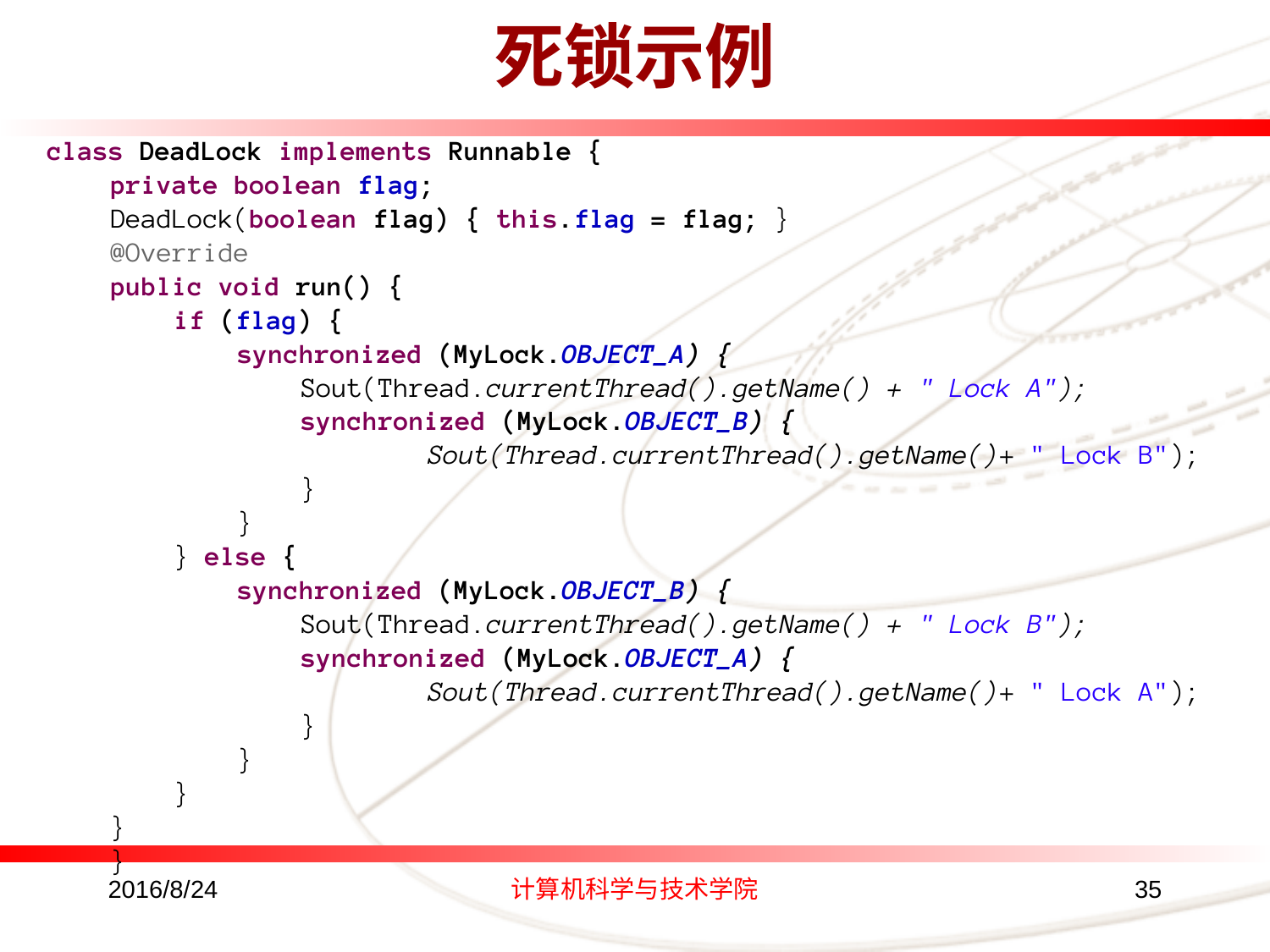

# 死锁示例
class DeadLock implements Runnable {
private boolean flag;
DeadLock(boolean flag) { this.flag = flag; }
@Override
public void run() {
if (flag) {
synchronized (MyLock.OBJECT_A) {
Sout(Thread.currentThread().getName() + " Lock A");
synchronized (MyLock.OBJECT_B) {
	Sout(Thread.currentThread().getName()+ " Lock B");
}
}
} else {
synchronized (MyLock.OBJECT_B) {
Sout(Thread.currentThread().getName() + " Lock B");
synchronized (MyLock.OBJECT_A) {
	Sout(Thread.currentThread().getName()+ " Lock A");
}
}
}
}
}
2016/8/24
计算机科学与技术学院
35